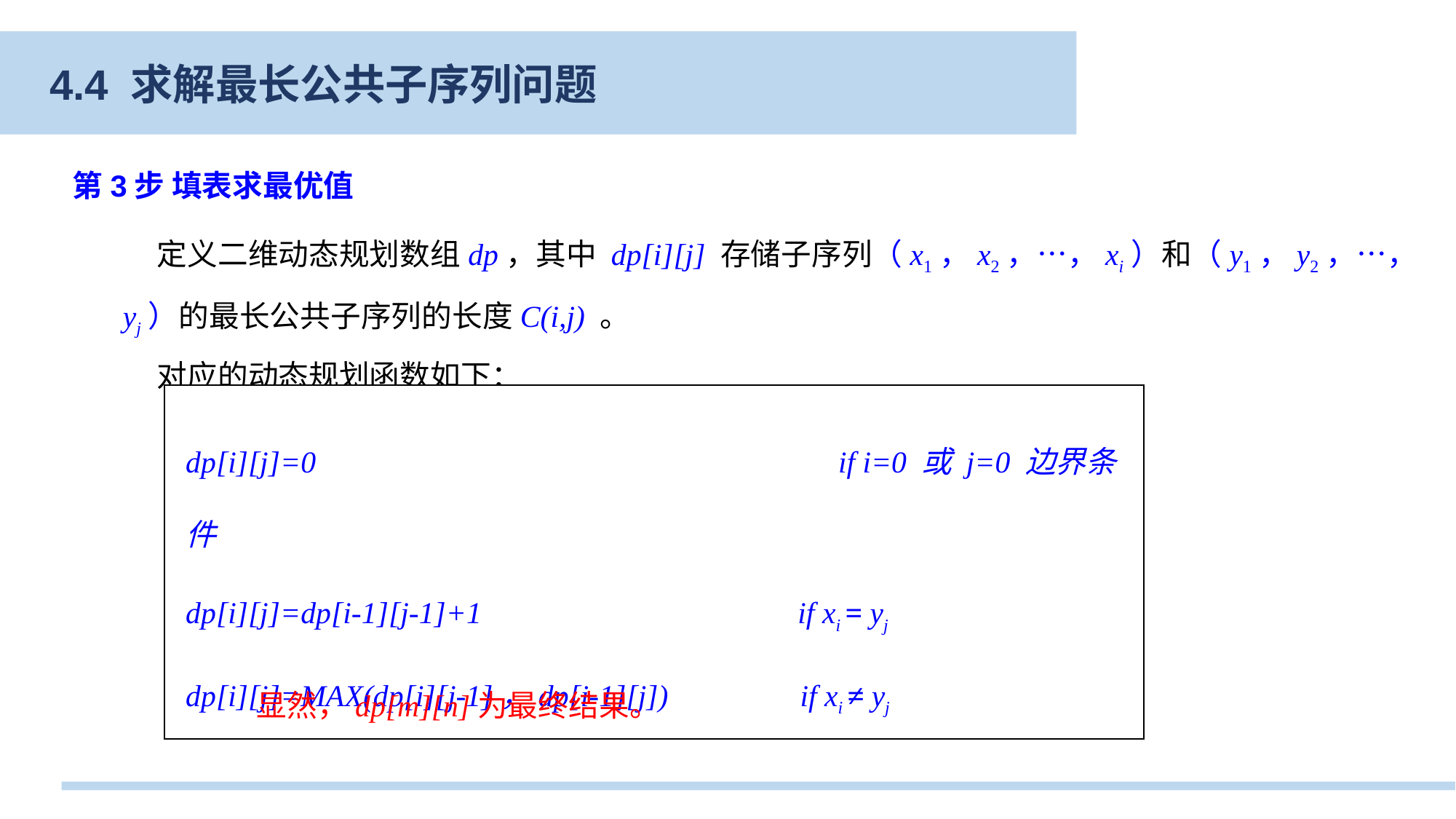

4.4 求解最长公共子序列问题
第3步 填表求最优值
    定义二维动态规划数组dp，其中 dp[i][j] 存储子序列（x1，x2，…，xi）和（y1，y2，…，yj）的最长公共子序列的长度C(i,j) 。
    对应的动态规划函数如下：
dp[i][j]=0				              if i=0 或 j=0 边界条件
dp[i][j]=dp[i-1][j-1]+1		                       if xi = yj
dp[i][j]=MAX(dp[i][j-1]，dp[i-1][j])	         if xi ≠ yj
显然，dp[m][n]为最终结果。